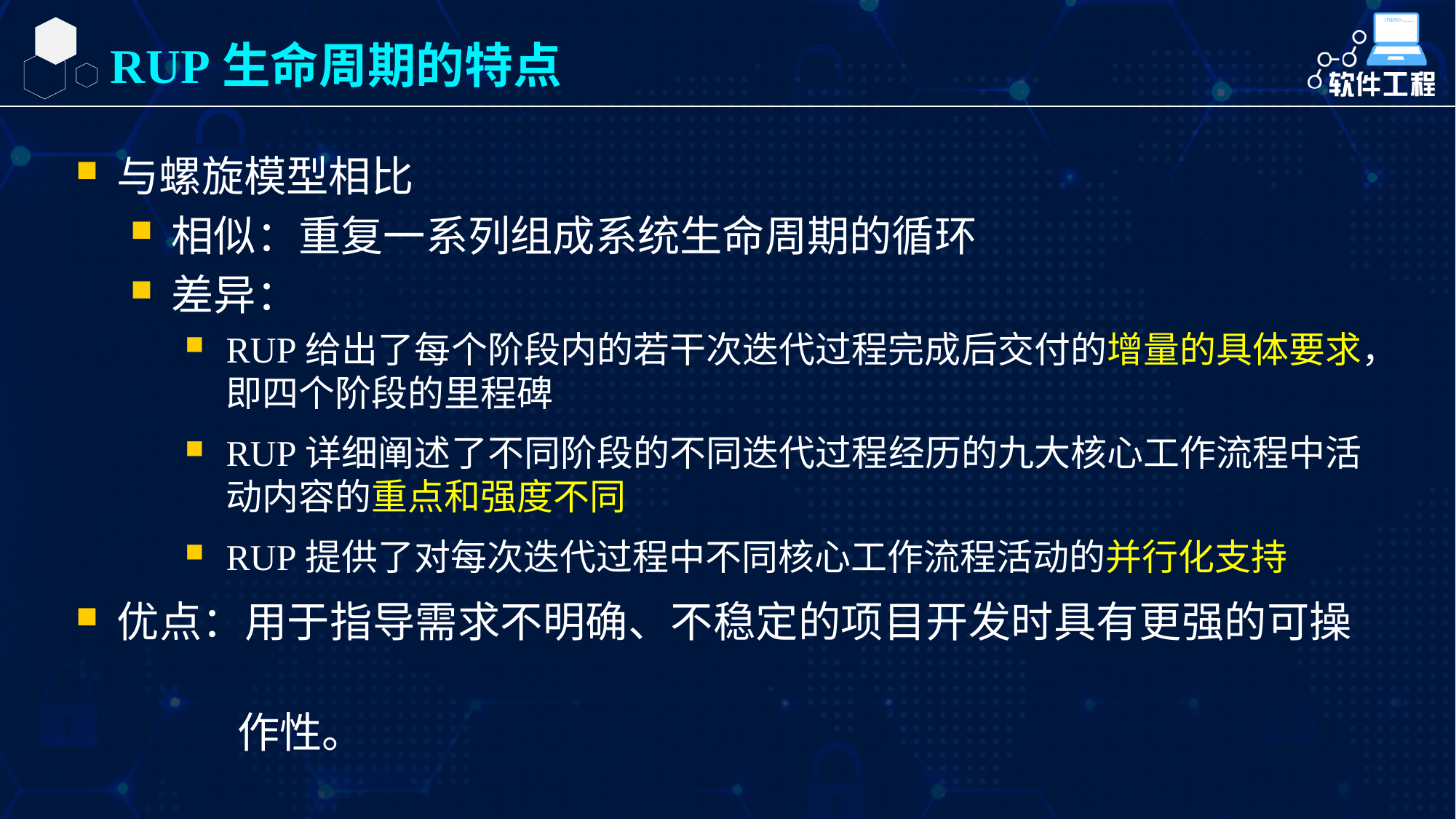

RUP生命周期的特点

与螺旋模型相比
相似：重复一系列组成系统生命周期的循环
差异：
RUP给出了每个阶段内的若干次迭代过程完成后交付的增量的具体要求，即四个阶段的里程碑
RUP详细阐述了不同阶段的不同迭代过程经历的九大核心工作流程中活动内容的重点和强度不同
RUP提供了对每次迭代过程中不同核心工作流程活动的并行化支持
优点：用于指导需求不明确、不稳定的项目开发时具有更强的可操
                作性。